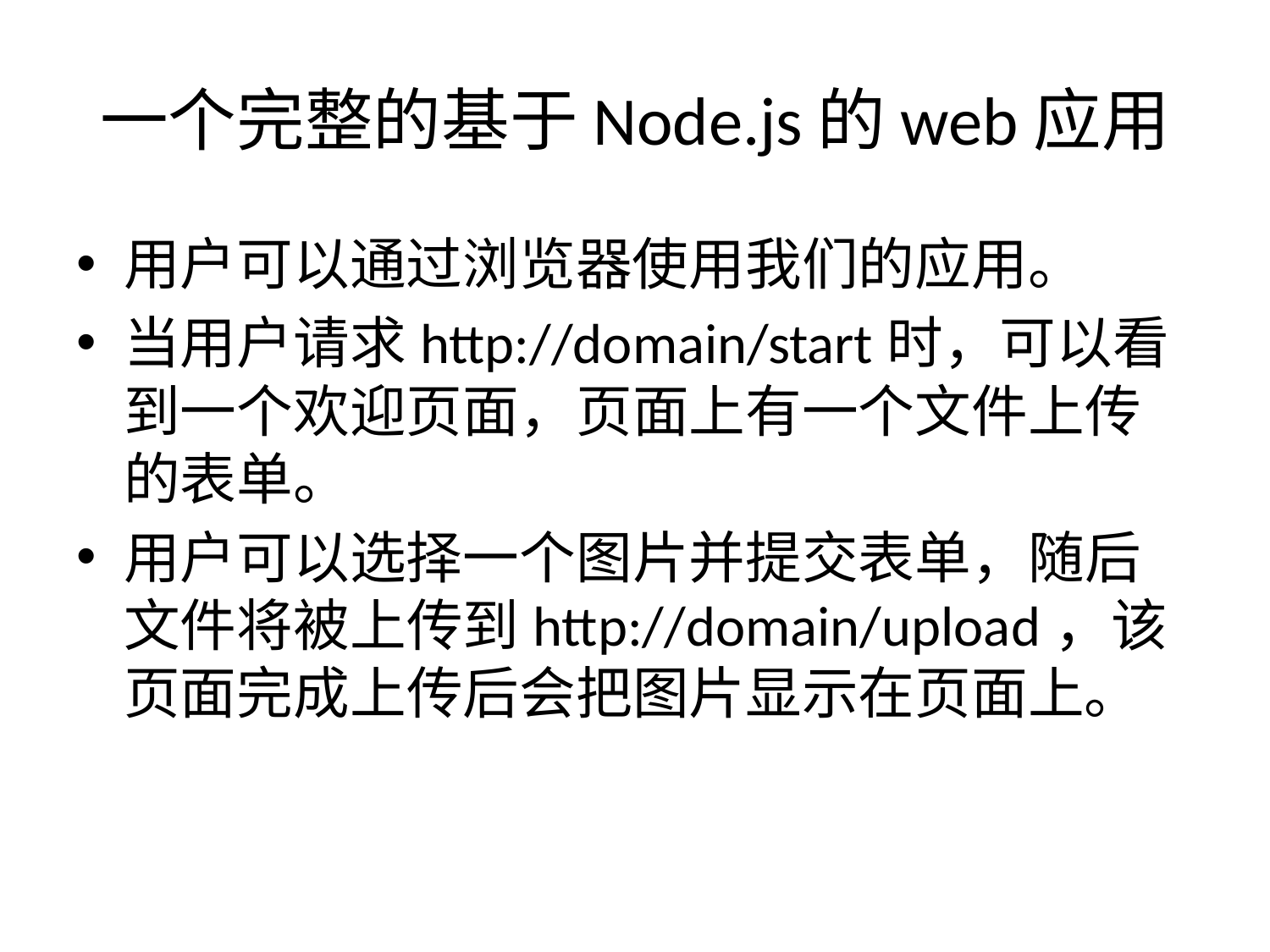

# 一个完整的基于Node.js的web应用
用户可以通过浏览器使用我们的应用。
当用户请求http://domain/start时，可以看到一个欢迎页面，页面上有一个文件上传的表单。
用户可以选择一个图片并提交表单，随后文件将被上传到http://domain/upload，该页面完成上传后会把图片显示在页面上。